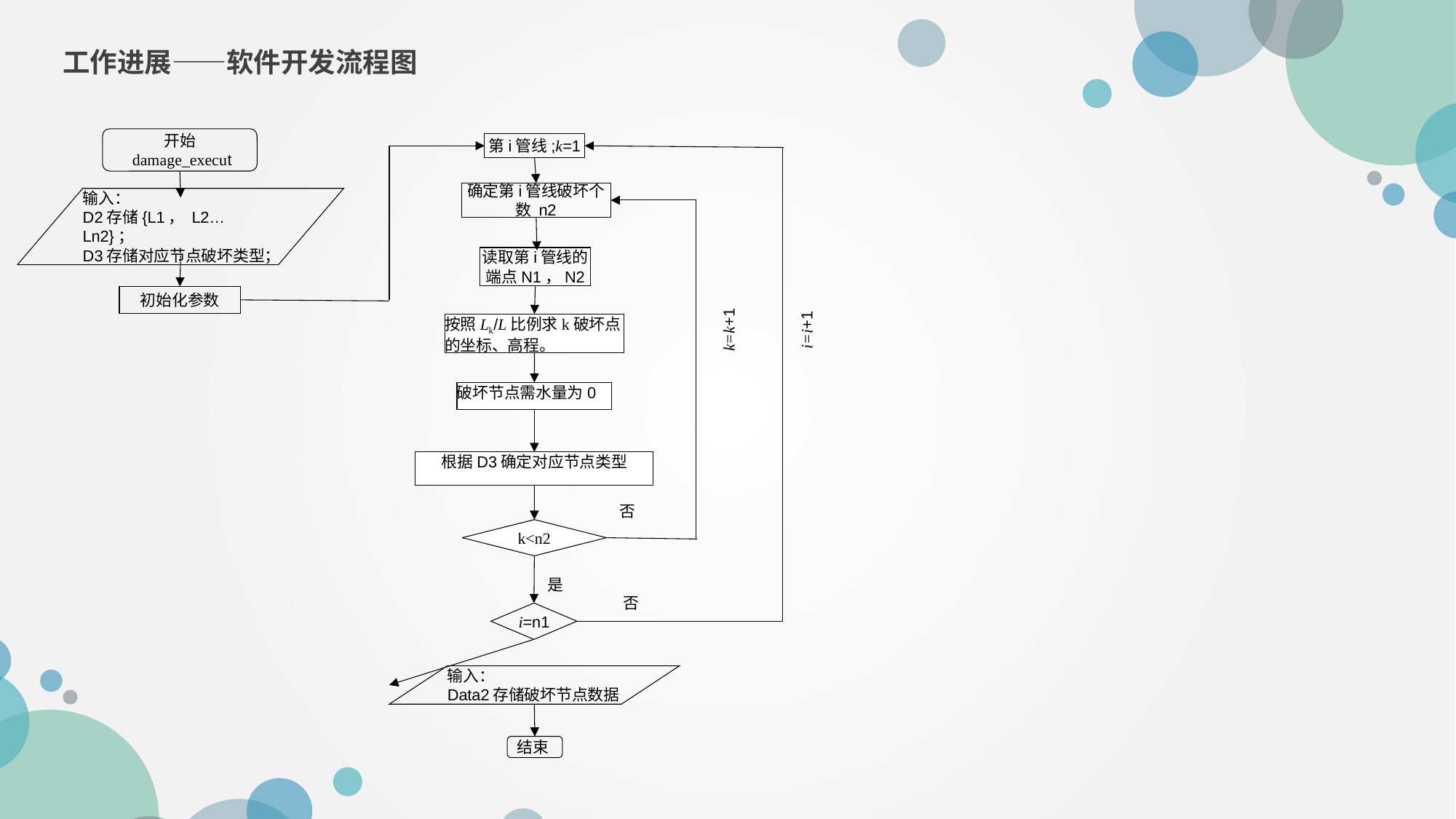

工作进展——软件开发流程图
开始
 damage_execut
第i管线;k=1
确定第i管线破坏个数 n2
输入：
D2存储{L1， L2… Ln2}；
D3存储对应节点破坏类型；
读取第i管线的端点N1，N2
初始化参数
k=k+1
i=i+1
按照Lk/L比例求k破坏点
的坐标、高程。
破坏节点需水量为0
根据D3确定对应节点类型
否
k<n2
是
否
i=n1
输入：
Data2存储破坏节点数据
结束